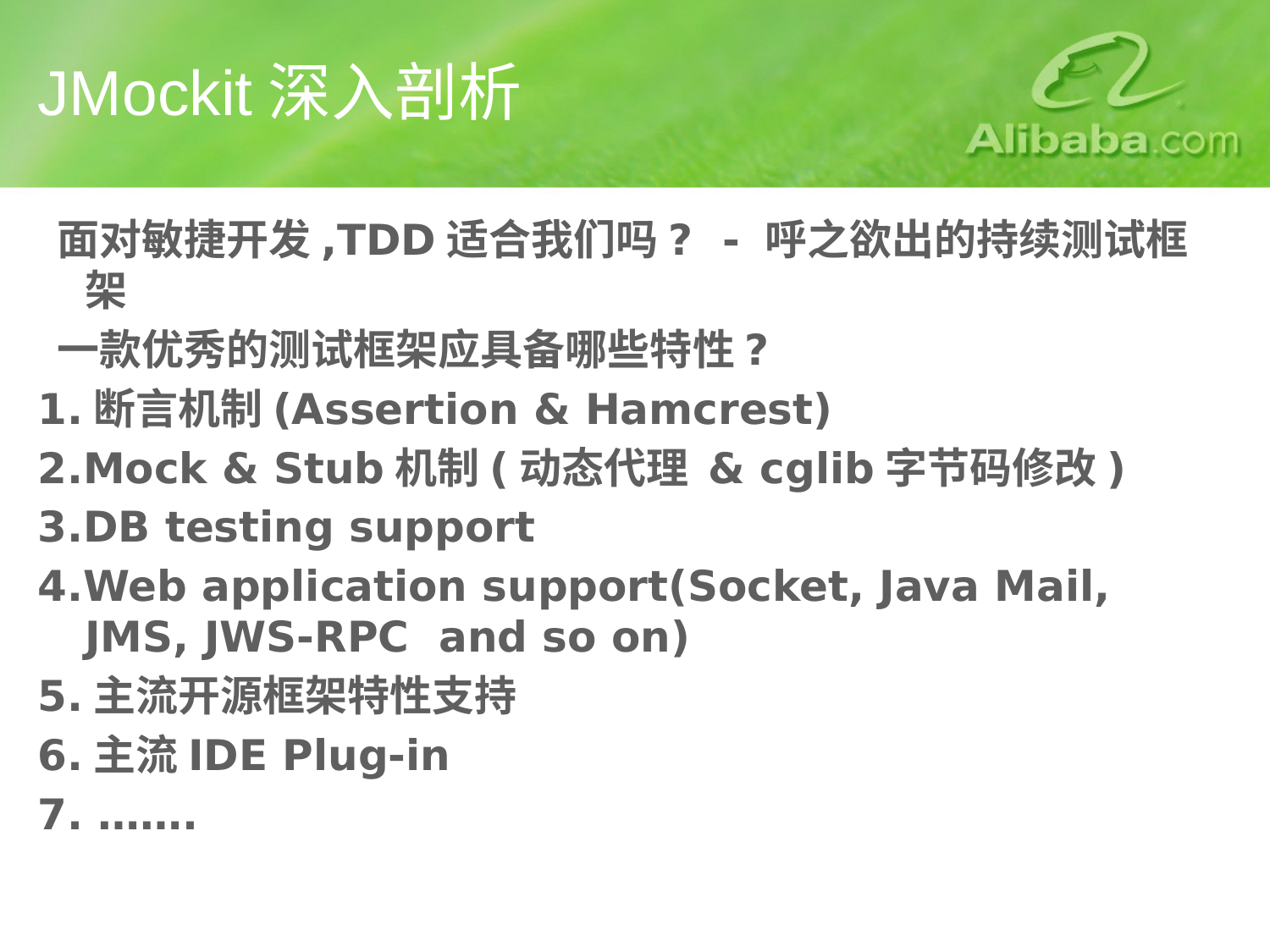

JMockit深入剖析
 面对敏捷开发,TDD适合我们吗?  - 呼之欲出的持续测试框架
 一款优秀的测试框架应具备哪些特性?
1.断言机制(Assertion & Hamcrest)
2.Mock & Stub机制(动态代理 & cglib字节码修改)
3.DB testing support
4.Web application support(Socket, Java Mail, JMS, JWS-RPC  and so on)
5.主流开源框架特性支持
6.主流IDE Plug-in
7. …….